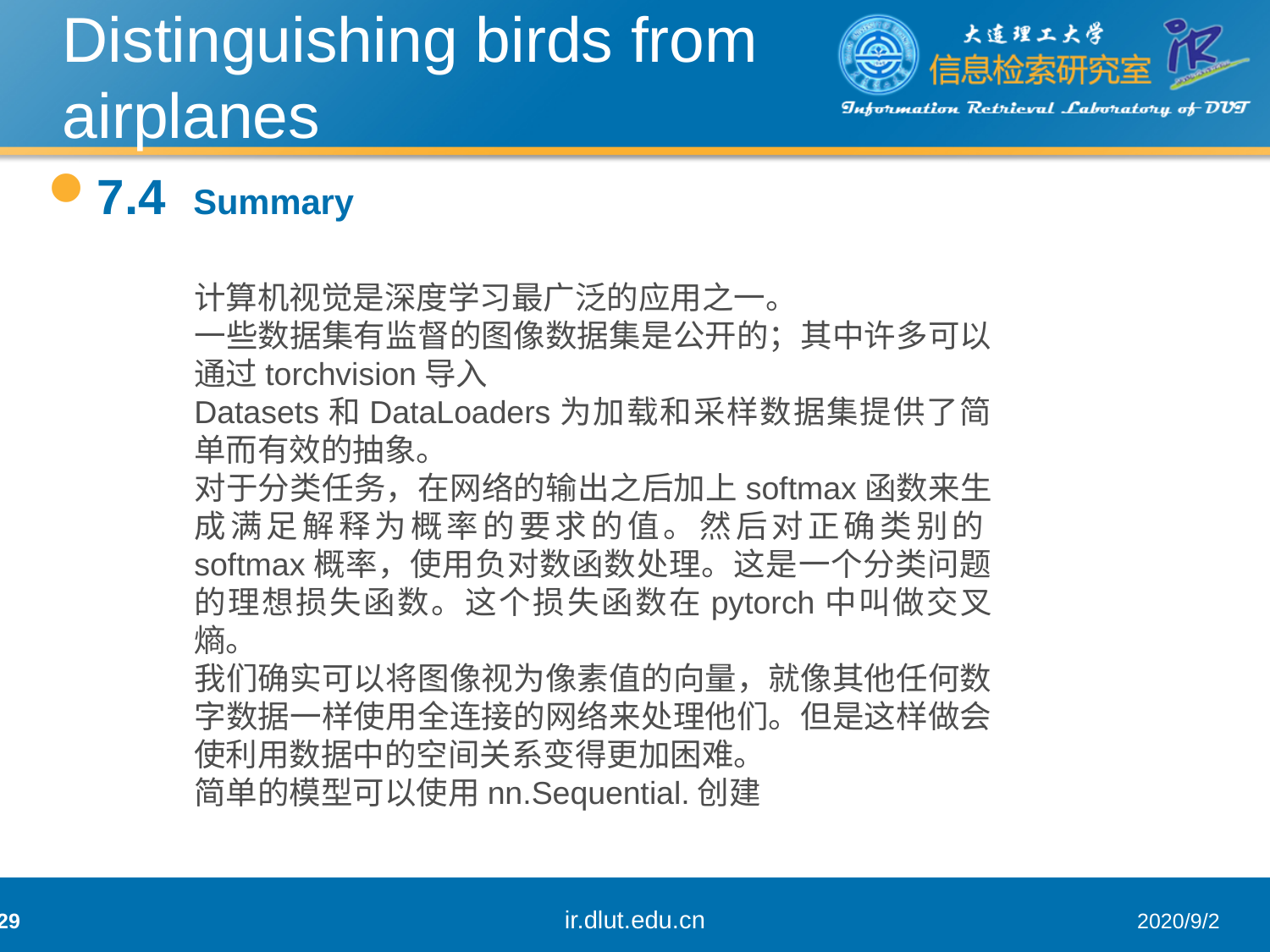

# Distinguishing birds from airplanes
7.4  Summary
计算机视觉是深度学习最广泛的应用之一。
一些数据集有监督的图像数据集是公开的；其中许多可以通过torchvision导入
Datasets和DataLoaders为加载和采样数据集提供了简单而有效的抽象。
对于分类任务，在网络的输出之后加上softmax函数来生成满足解释为概率的要求的值。然后对正确类别的softmax概率，使用负对数函数处理。这是一个分类问题的理想损失函数。这个损失函数在pytorch中叫做交叉熵。
我们确实可以将图像视为像素值的向量，就像其他任何数字数据一样使用全连接的网络来处理他们。但是这样做会使利用数据中的空间关系变得更加困难。
简单的模型可以使用nn.Sequential.创建